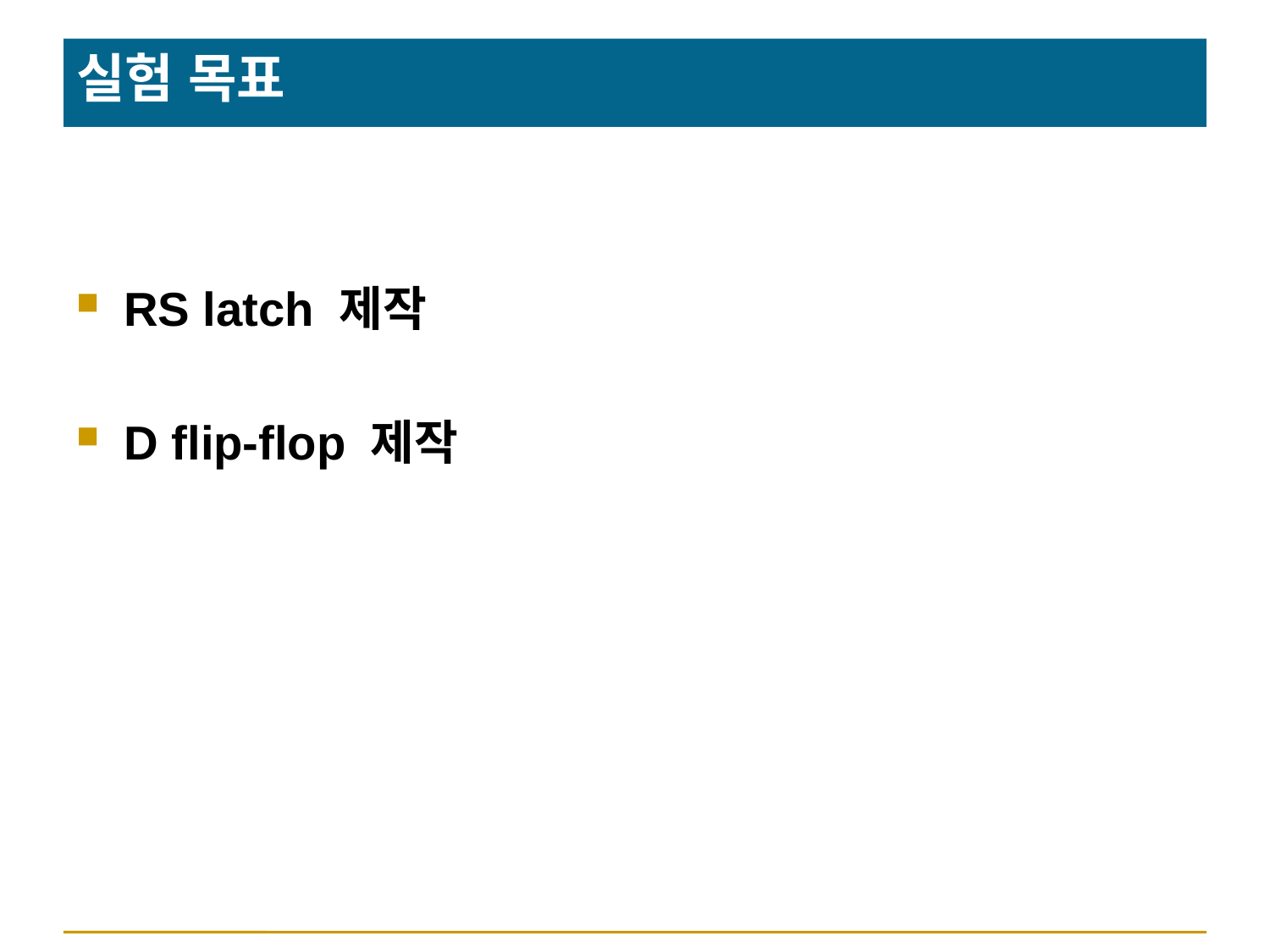

# 실험 목표
RS latch 제작

D flip-flop 제작